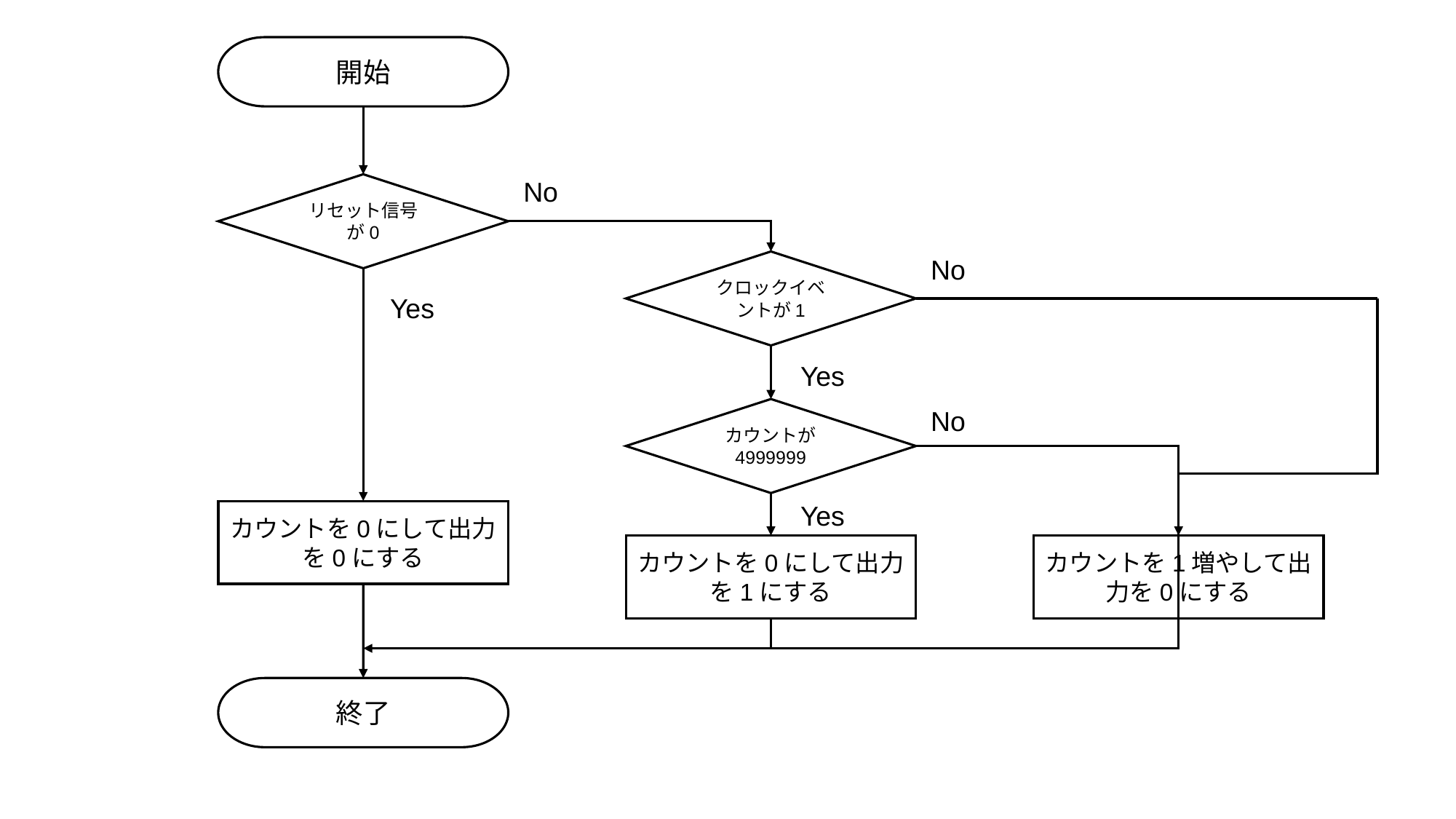

開始
No
リセット信号が0
No
クロックイベントが1
Yes
Yes
カウントが
4999999
No
Yes
カウントを0にして出力を0にする
カウントを0にして出力を1にする
カウントを1増やして出力を0にする
終了